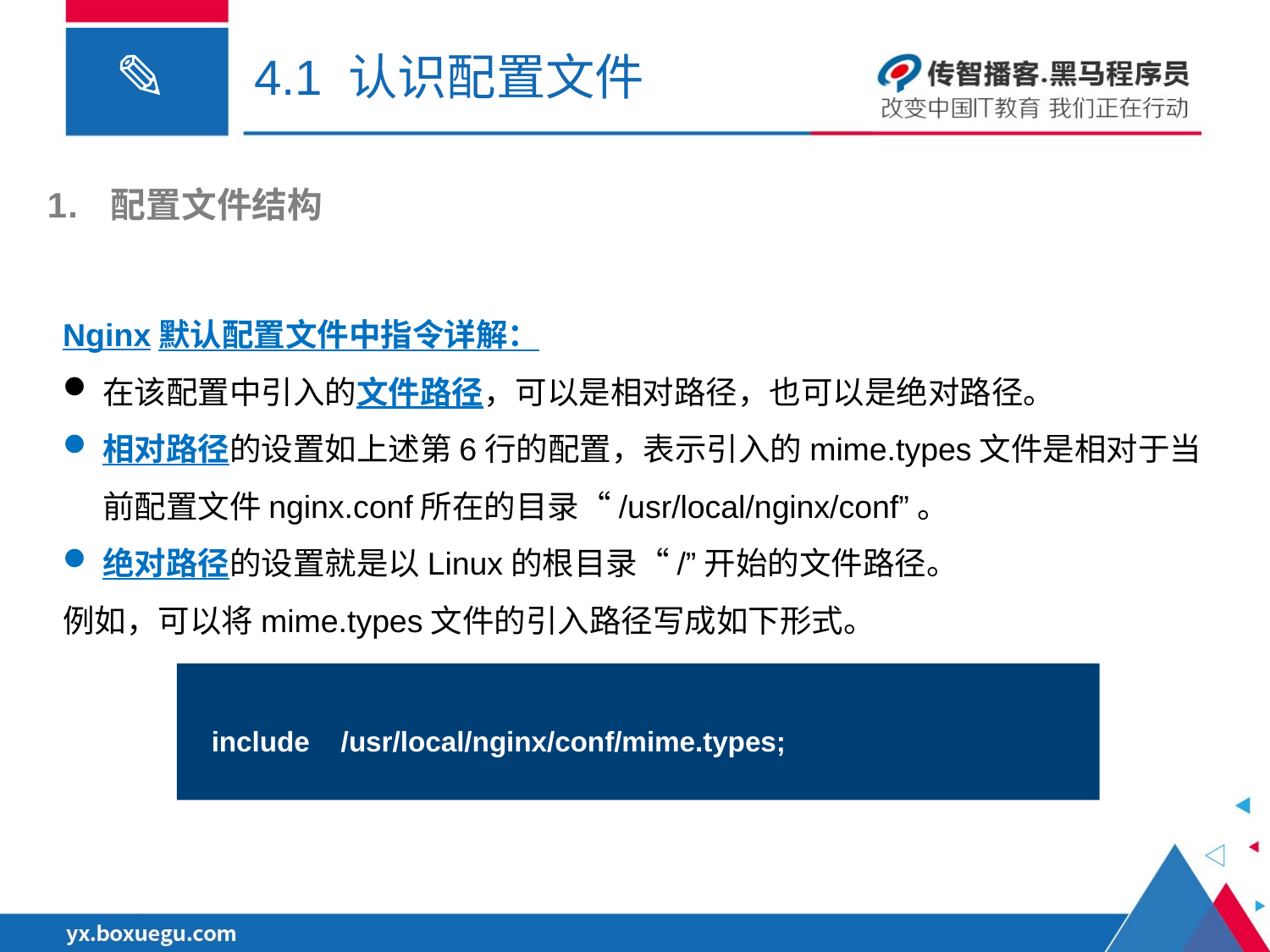

# 4.1 认识配置文件
配置文件结构
Nginx默认配置文件中指令详解：
在该配置中引入的文件路径，可以是相对路径，也可以是绝对路径。
相对路径的设置如上述第6行的配置，表示引入的mime.types文件是相对于当前配置文件nginx.conf所在的目录“/usr/local/nginx/conf”。
绝对路径的设置就是以Linux的根目录“/”开始的文件路径。
例如，可以将mime.types文件的引入路径写成如下形式。

include    /usr/local/nginx/conf/mime.types;